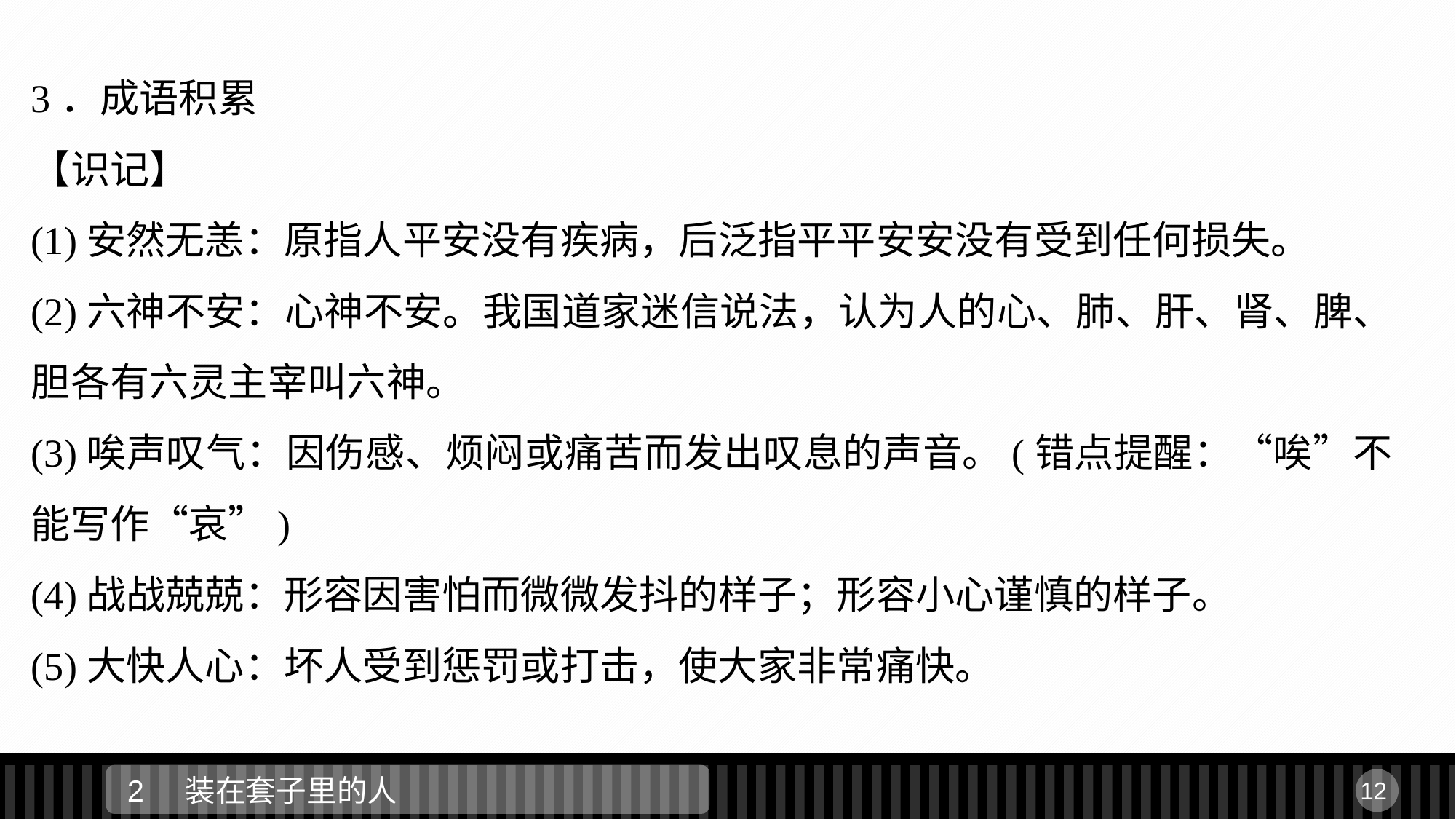

3．成语积累
【识记】
(1)安然无恙：原指人平安没有疾病，后泛指平平安安没有受到任何损失。
(2)六神不安：心神不安。我国道家迷信说法，认为人的心、肺、肝、肾、脾、胆各有六灵主宰叫六神。
(3)唉声叹气：因伤感、烦闷或痛苦而发出叹息的声音。(错点提醒：“唉”不能写作“哀”)
(4)战战兢兢：形容因害怕而微微发抖的样子；形容小心谨慎的样子。
(5)大快人心：坏人受到惩罚或打击，使大家非常痛快。